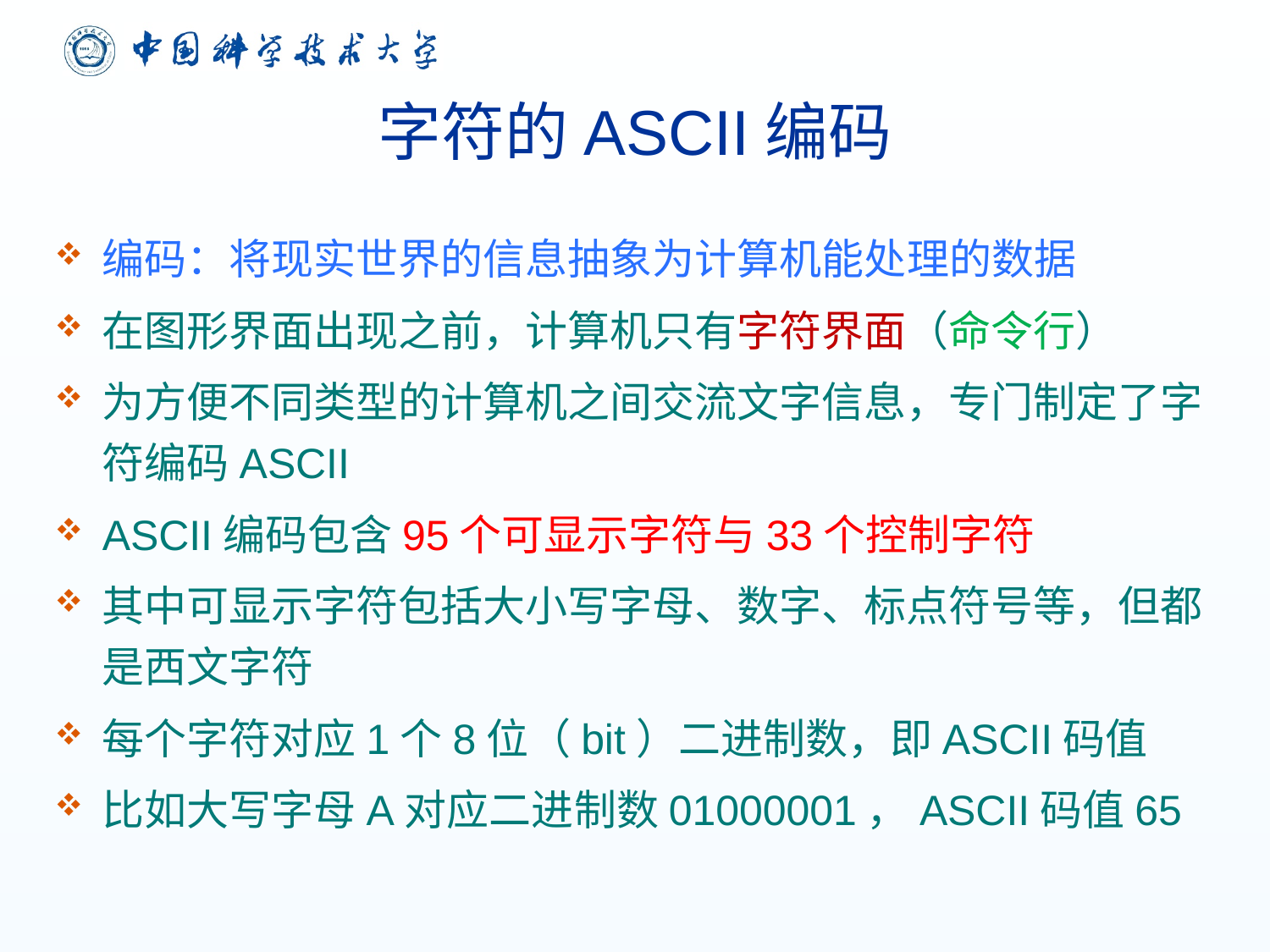

# 字符的ASCII编码
编码：将现实世界的信息抽象为计算机能处理的数据
在图形界面出现之前，计算机只有字符界面（命令行）
为方便不同类型的计算机之间交流文字信息，专门制定了字符编码ASCII
ASCII编码包含95个可显示字符与33个控制字符
其中可显示字符包括大小写字母、数字、标点符号等，但都是西文字符
每个字符对应1个8位（bit）二进制数，即ASCII码值
比如大写字母A对应二进制数01000001，ASCII码值65